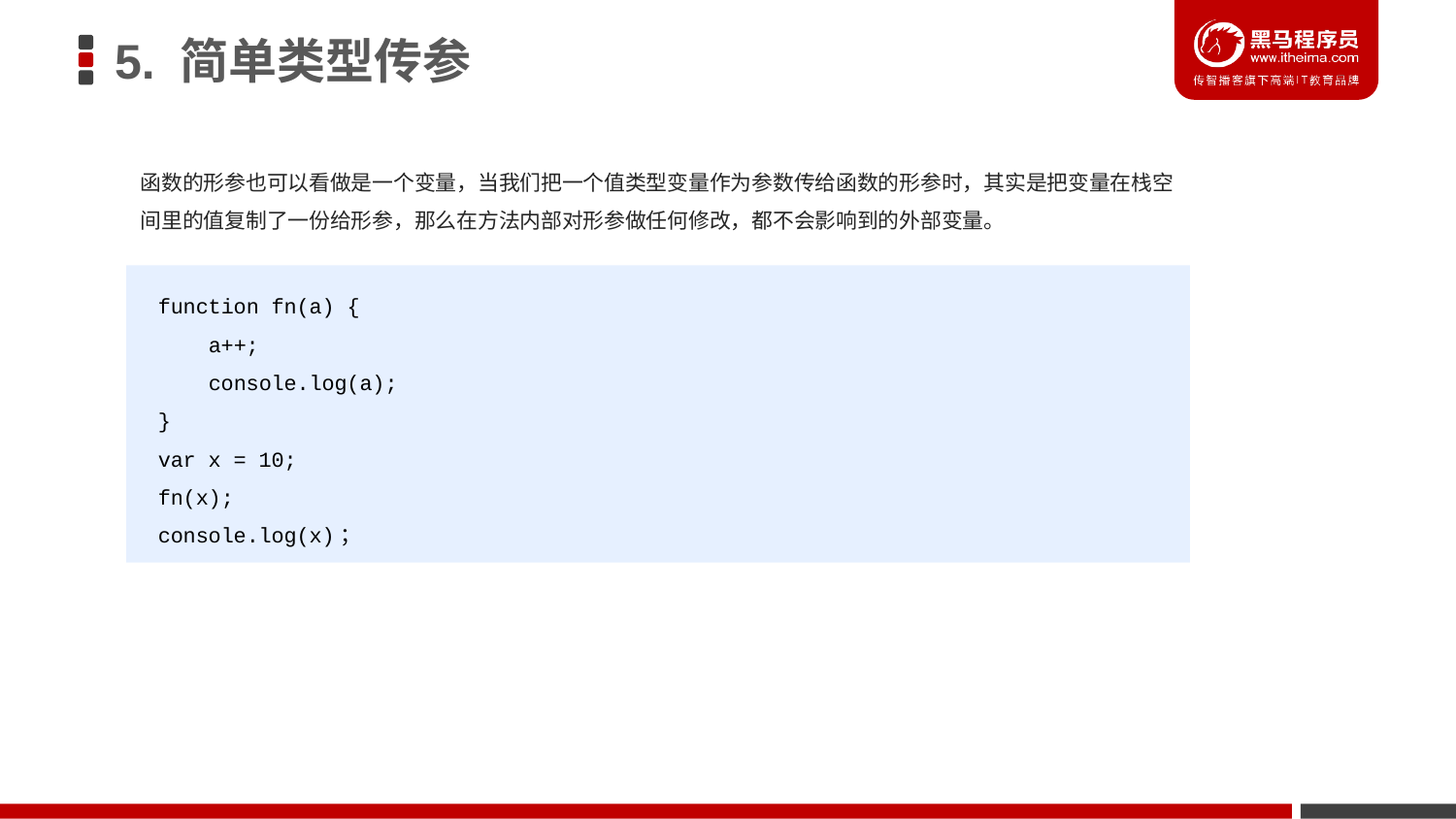

# 5. 简单类型传参
函数的形参也可以看做是一个变量，当我们把一个值类型变量作为参数传给函数的形参时，其实是把变量在栈空间里的值复制了一份给形参，那么在方法内部对形参做任何修改，都不会影响到的外部变量。
function fn(a) {
    a++;
    console.log(a);
}
var x = 10;
fn(x);
console.log(x)；